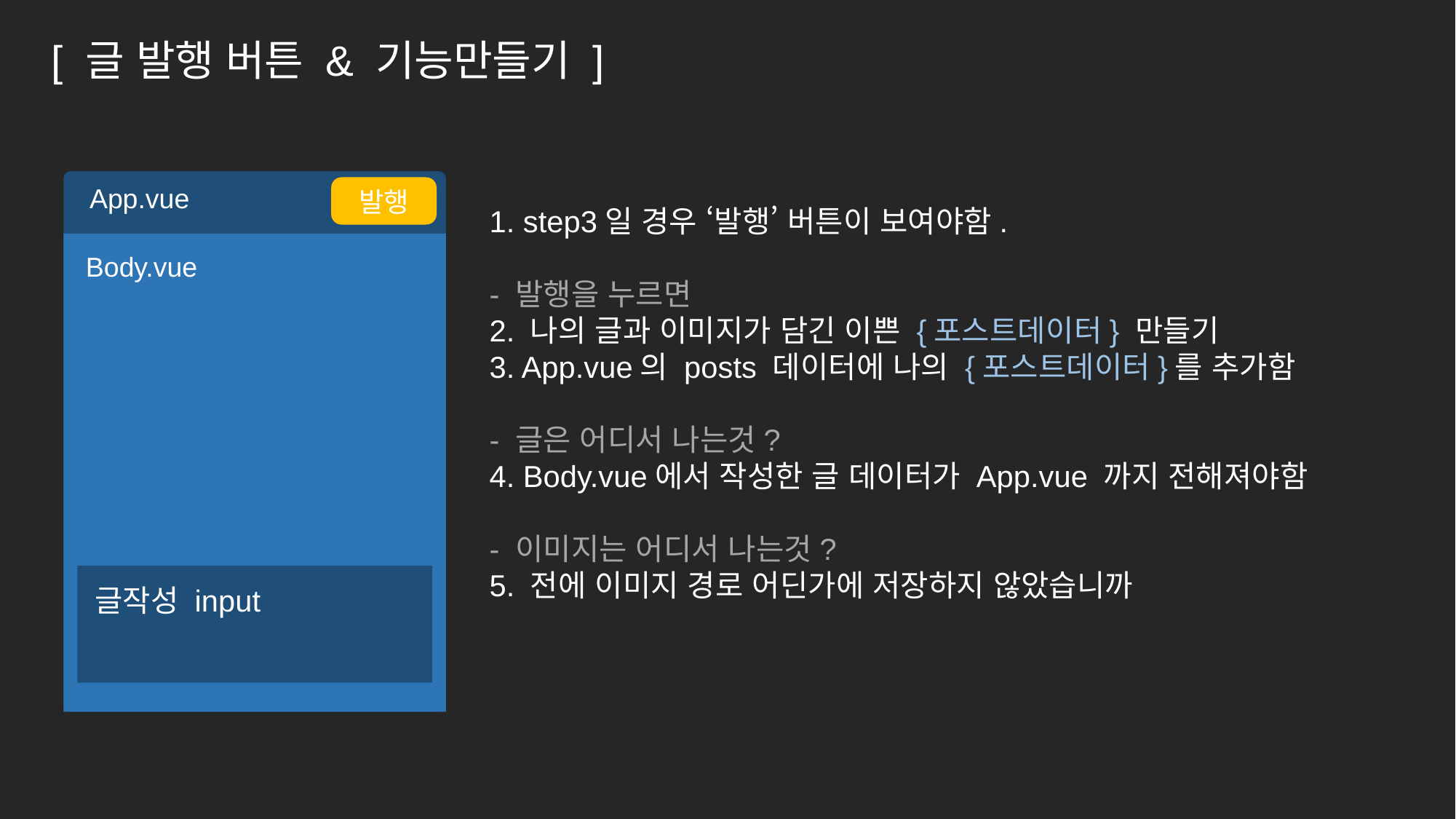

[ 글 발행 버튼 & 기능만들기 ]

  App.vue
발행
1. step3일 경우 ‘발행’ 버튼이 보여야함.

- 발행을 누르면
2. 나의 글과 이미지가 담긴 이쁜 {포스트데이터} 만들기
3. App.vue의 posts 데이터에 나의 {포스트데이터}를 추가함

- 글은 어디서 나는것?
4. Body.vue에서 작성한 글 데이터가 App.vue 까지 전해져야함

- 이미지는 어디서 나는것?
5. 전에 이미지 경로 어딘가에 저장하지 않았습니까

Body.vue

글작성 input